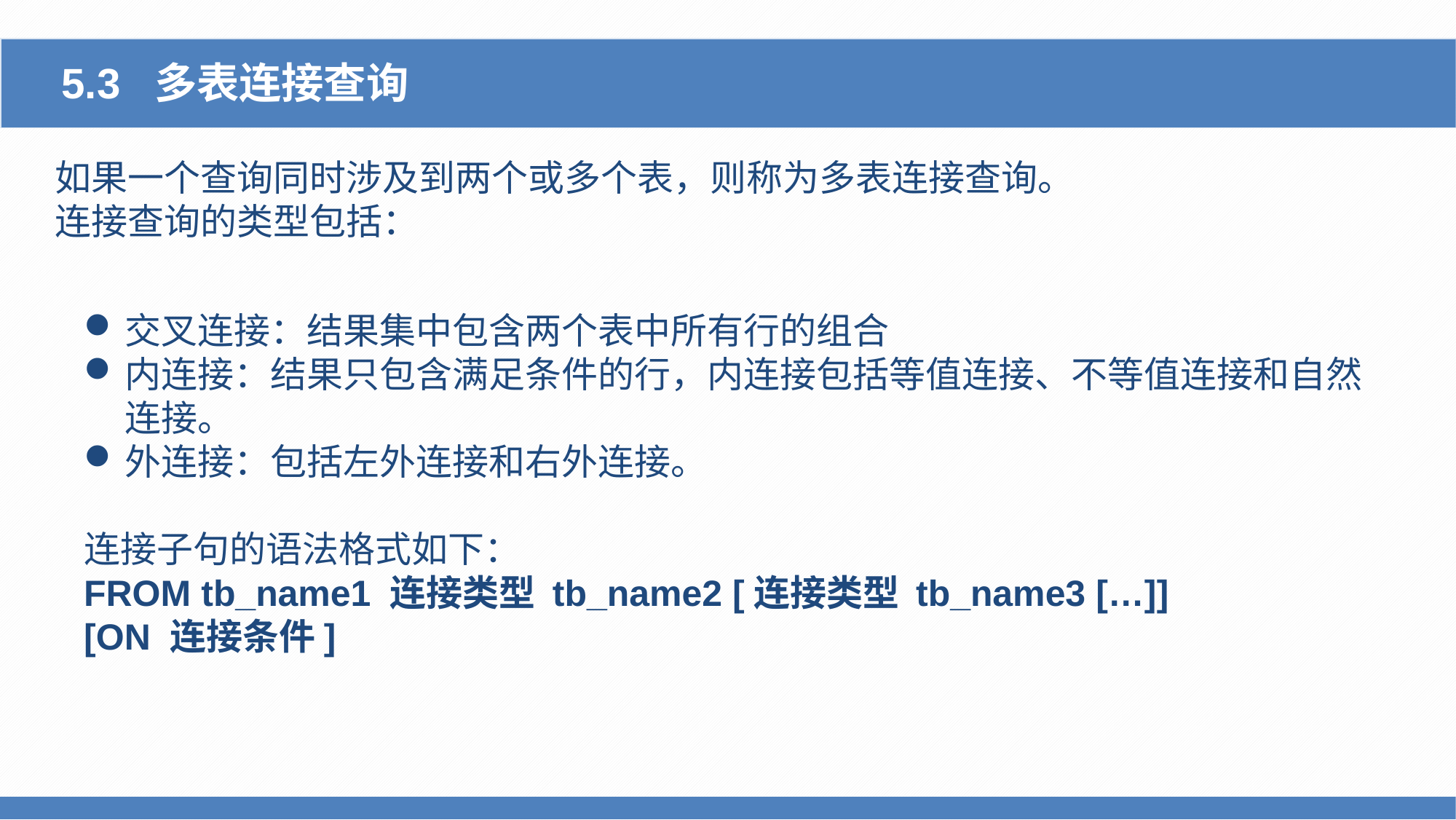

5.3  多表连接查询
如果一个查询同时涉及到两个或多个表，则称为多表连接查询。
连接查询的类型包括：
交叉连接：结果集中包含两个表中所有行的组合
内连接：结果只包含满足条件的行，内连接包括等值连接、不等值连接和自然连接。
外连接：包括左外连接和右外连接。

连接子句的语法格式如下：
FROM tb_name1 连接类型 tb_name2 [连接类型 tb_name3 […]]
[ON 连接条件]